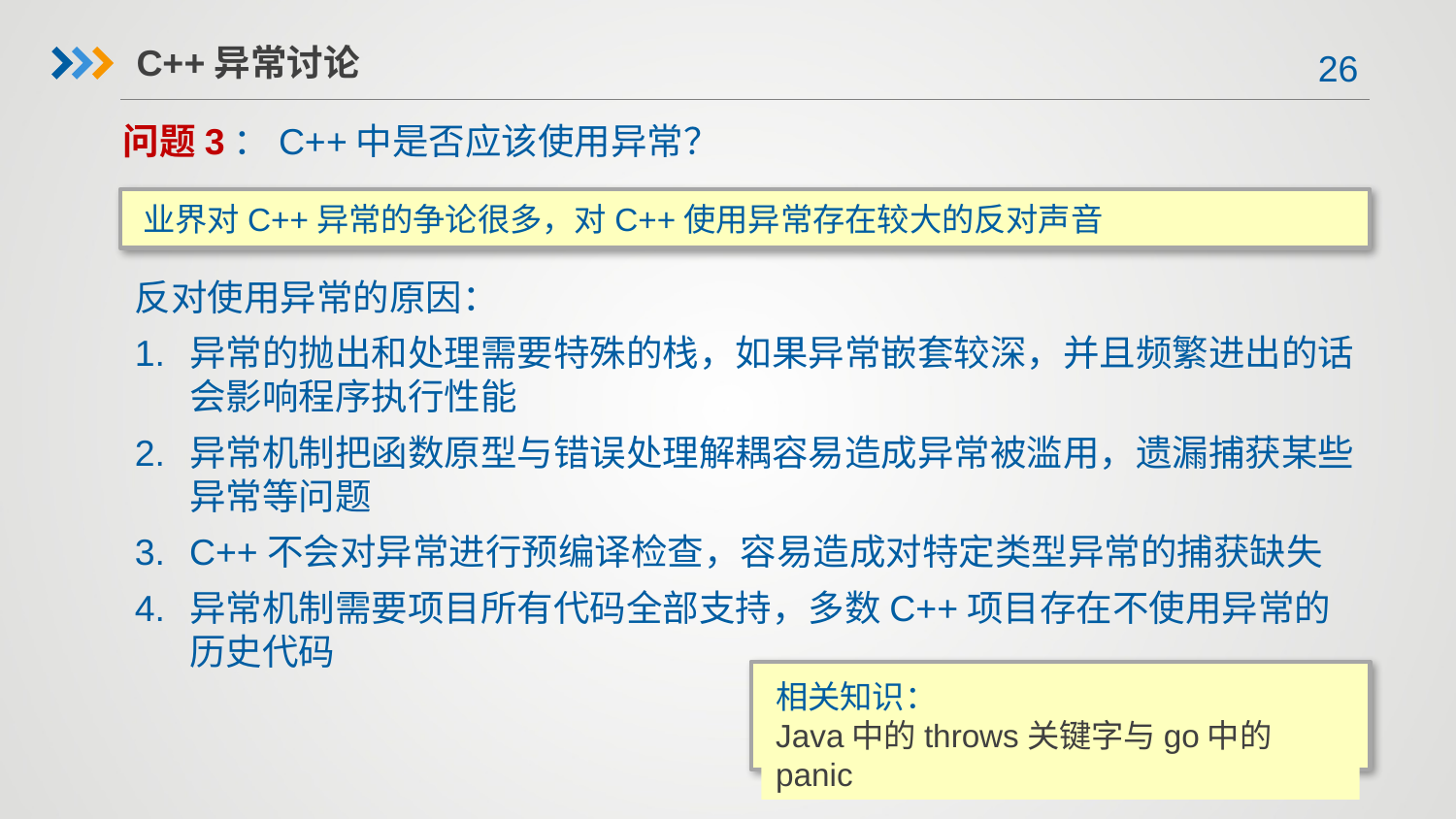

C++异常讨论
问题3：C++中是否应该使用异常？

业界对C++异常的争论很多，对C++使用异常存在较大的反对声音
反对使用异常的原因：
异常的抛出和处理需要特殊的栈，如果异常嵌套较深，并且频繁进出的话会影响程序执行性能
异常机制把函数原型与错误处理解耦容易造成异常被滥用，遗漏捕获某些异常等问题
C++不会对异常进行预编译检查，容易造成对特定类型异常的捕获缺失
异常机制需要项目所有代码全部支持，多数C++项目存在不使用异常的历史代码

相关知识：
Java中的throws关键字与go中的panic